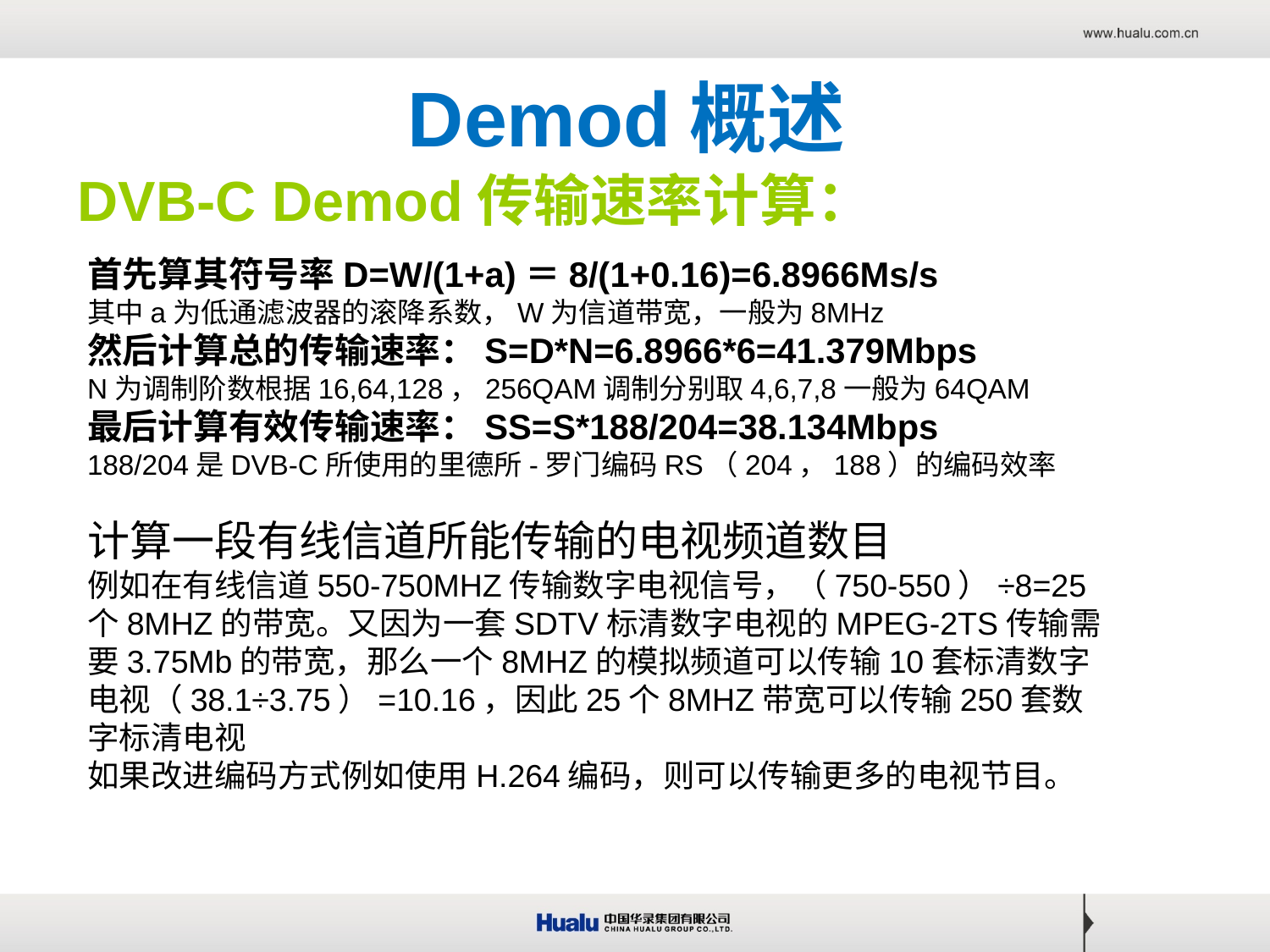

# Demod概述
DVB-C Demod传输速率计算：

首先算其符号率D=W/(1+a)＝8/(1+0.16)=6.8966Ms/s
其中a为低通滤波器的滚降系数，W为信道带宽，一般为8MHz
然后计算总的传输速率：S=D*N=6.8966*6=41.379Mbps
N为调制阶数根据16,64,128，256QAM调制分别取4,6,7,8一般为64QAM
最后计算有效传输速率：SS=S*188/204=38.134Mbps
188/204是DVB-C所使用的里德所-罗门编码RS（204，188）的编码效率

计算一段有线信道所能传输的电视频道数目
例如在有线信道550-750MHZ传输数字电视信号，（750-550）÷8=25个8MHZ的带宽。又因为一套SDTV标清数字电视的MPEG-2TS传输需要3.75Mb的带宽，那么一个8MHZ的模拟频道可以传输10套标清数字电视（38.1÷3.75）=10.16，因此25个8MHZ带宽可以传输250套数字标清电视
如果改进编码方式例如使用H.264编码，则可以传输更多的电视节目。